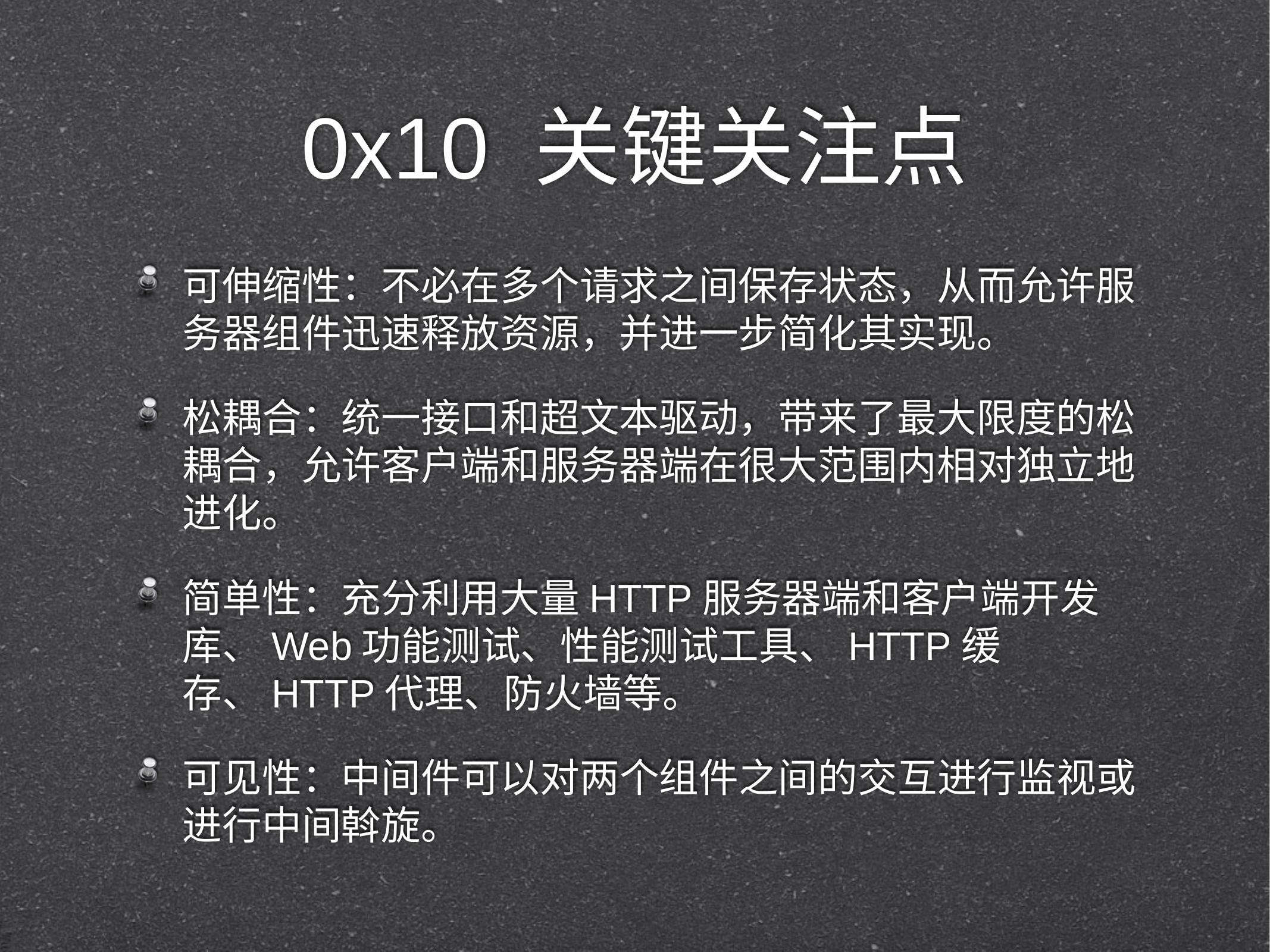

# 0x10 关键关注点
可伸缩性：不必在多个请求之间保存状态，从而允许服务器组件迅速释放资源，并进一步简化其实现。
松耦合：统一接口和超文本驱动，带来了最大限度的松耦合，允许客户端和服务器端在很大范围内相对独立地进化。
简单性：充分利用大量HTTP服务器端和客户端开发库、Web功能测试、性能测试工具、HTTP缓存、HTTP代理、防火墙等。
可见性：中间件可以对两个组件之间的交互进行监视或进行中间斡旋。